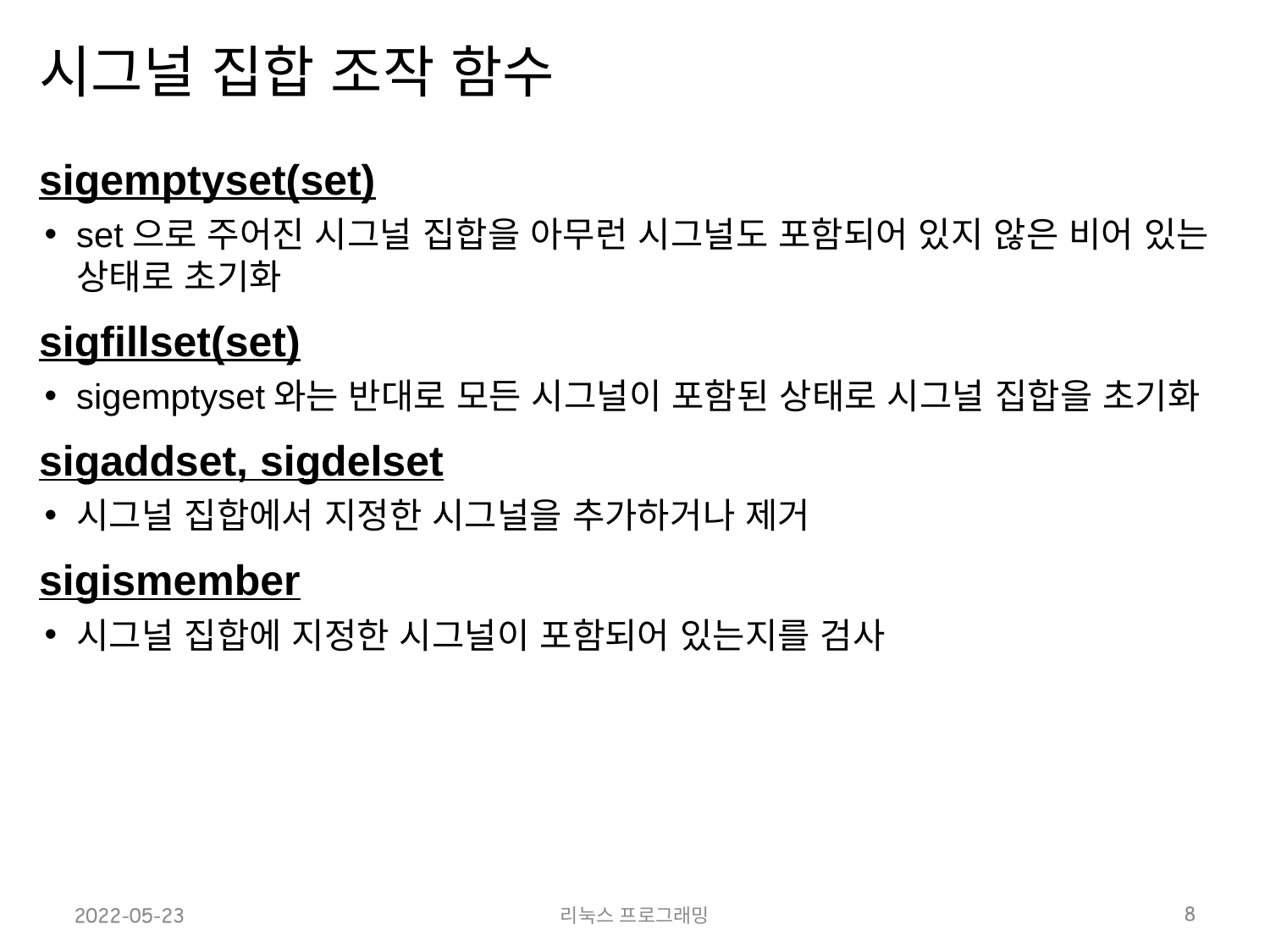

# 시그널 집합 조작 함수
sigemptyset(set)
set으로 주어진 시그널 집합을 아무런 시그널도 포함되어 있지 않은 비어 있는 상태로 초기화
sigfillset(set)
sigemptyset와는 반대로 모든 시그널이 포함된 상태로 시그널 집합을 초기화
sigaddset, sigdelset
시그널 집합에서 지정한 시그널을 추가하거나 제거
sigismember
시그널 집합에 지정한 시그널이 포함되어 있는지를 검사

2022-05-23
리눅스 프로그래밍
8